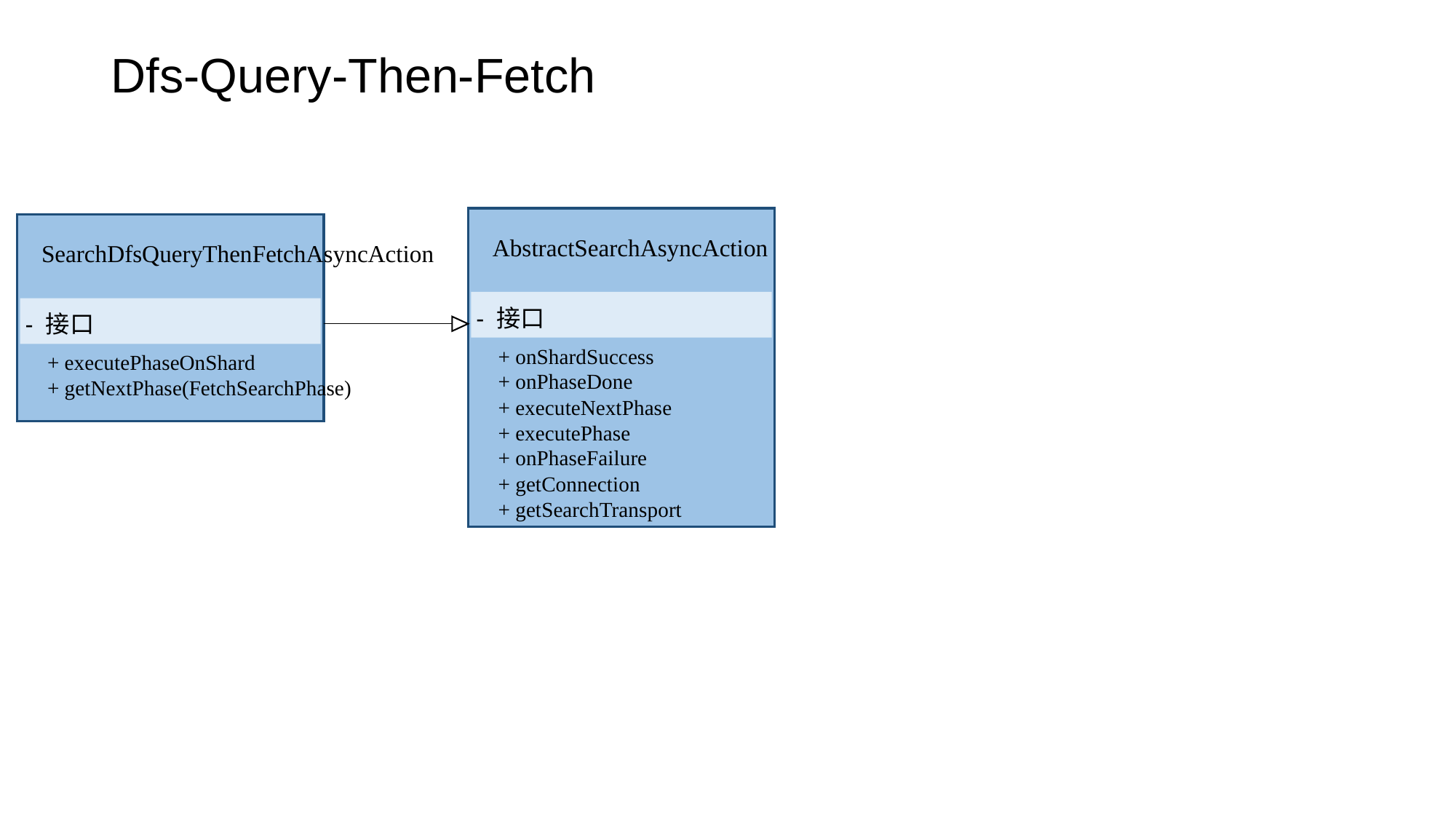

# Dfs-Query-Then-Fetch

AbstractSearchAsyncAction

- 接口
+ onShardSuccess
+ onPhaseDone
+ executeNextPhase
+ executePhase
+ onPhaseFailure
+ getConnection
+ getSearchTransport

SearchDfsQueryThenFetchAsyncAction

- 接口
+ executePhaseOnShard
+ getNextPhase(FetchSearchPhase)